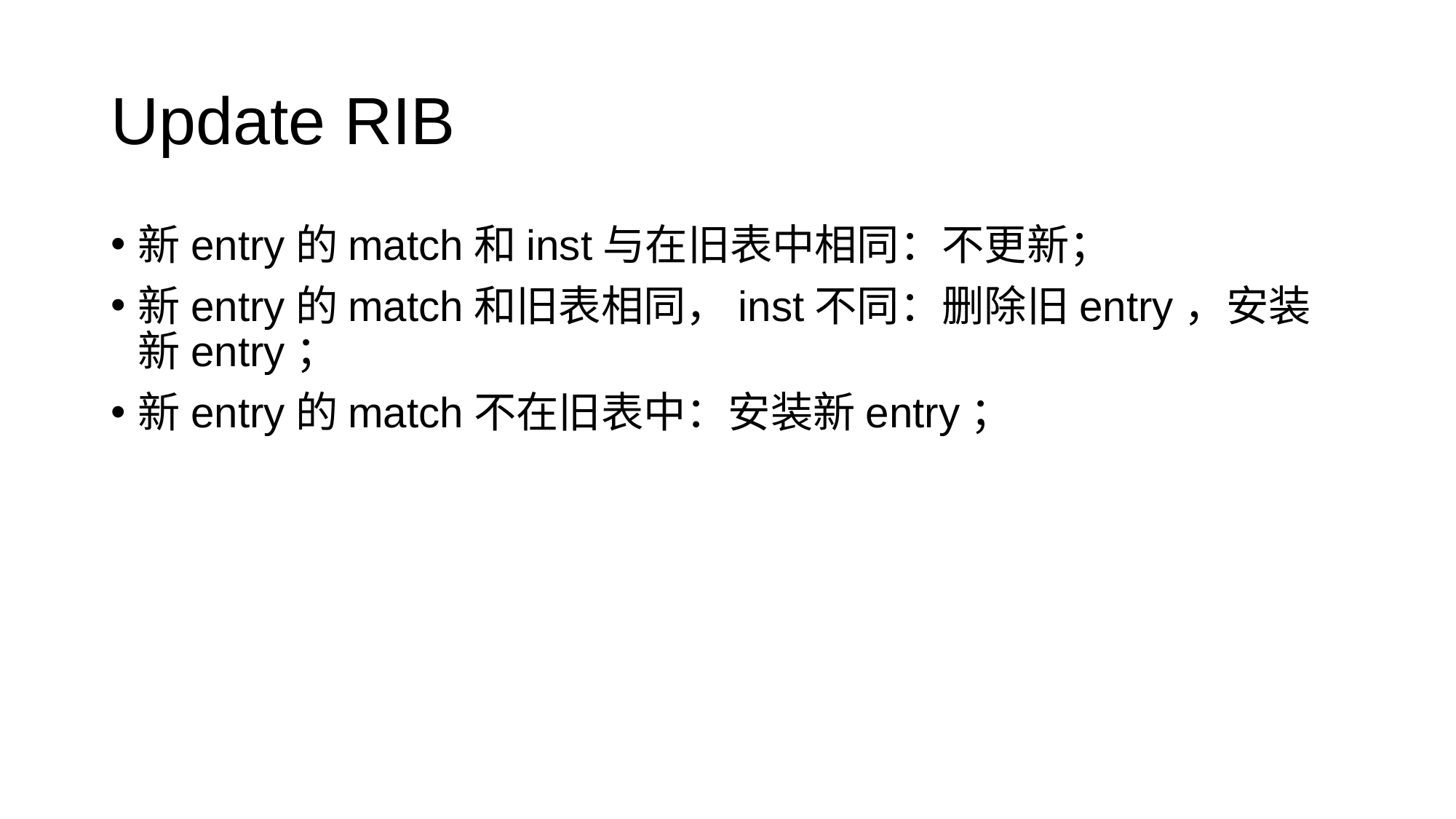

# Update RIB
新entry的match和inst与在旧表中相同：不更新；
新entry的match和旧表相同，inst不同：删除旧entry，安装新entry；
新entry的match不在旧表中：安装新entry；